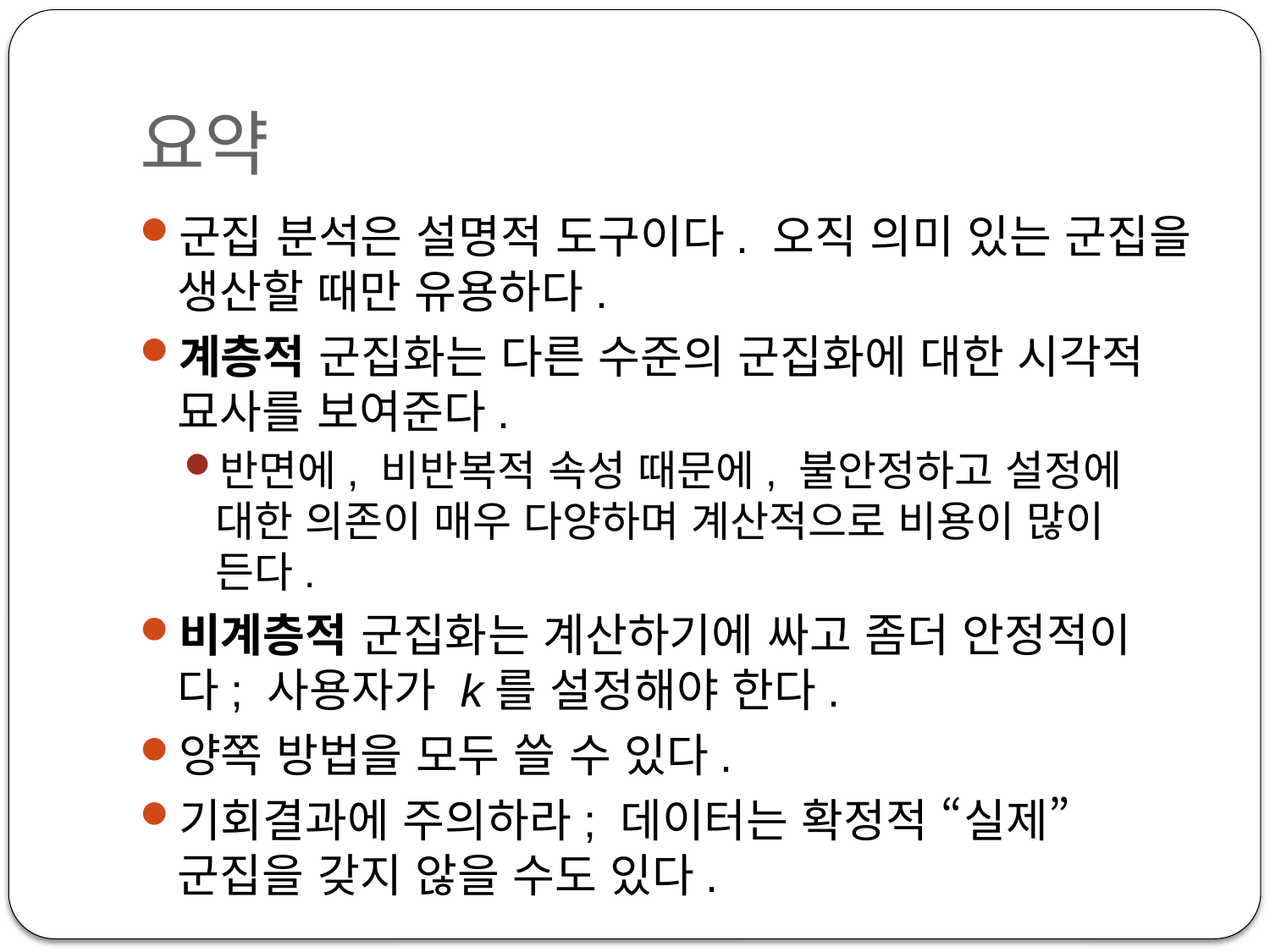

# 요약
군집 분석은 설명적 도구이다. 오직 의미 있는 군집을 생산할 때만 유용하다.
계층적 군집화는 다른 수준의 군집화에 대한 시각적 묘사를 보여준다.
반면에, 비반복적 속성 때문에, 불안정하고 설정에 대한 의존이 매우 다양하며 계산적으로 비용이 많이 든다.
비계층적 군집화는 계산하기에 싸고 좀더 안정적이다; 사용자가 k를 설정해야 한다.
양쪽 방법을 모두 쓸 수 있다.
기회결과에 주의하라; 데이터는 확정적 “실제” 군집을 갖지 않을 수도 있다.